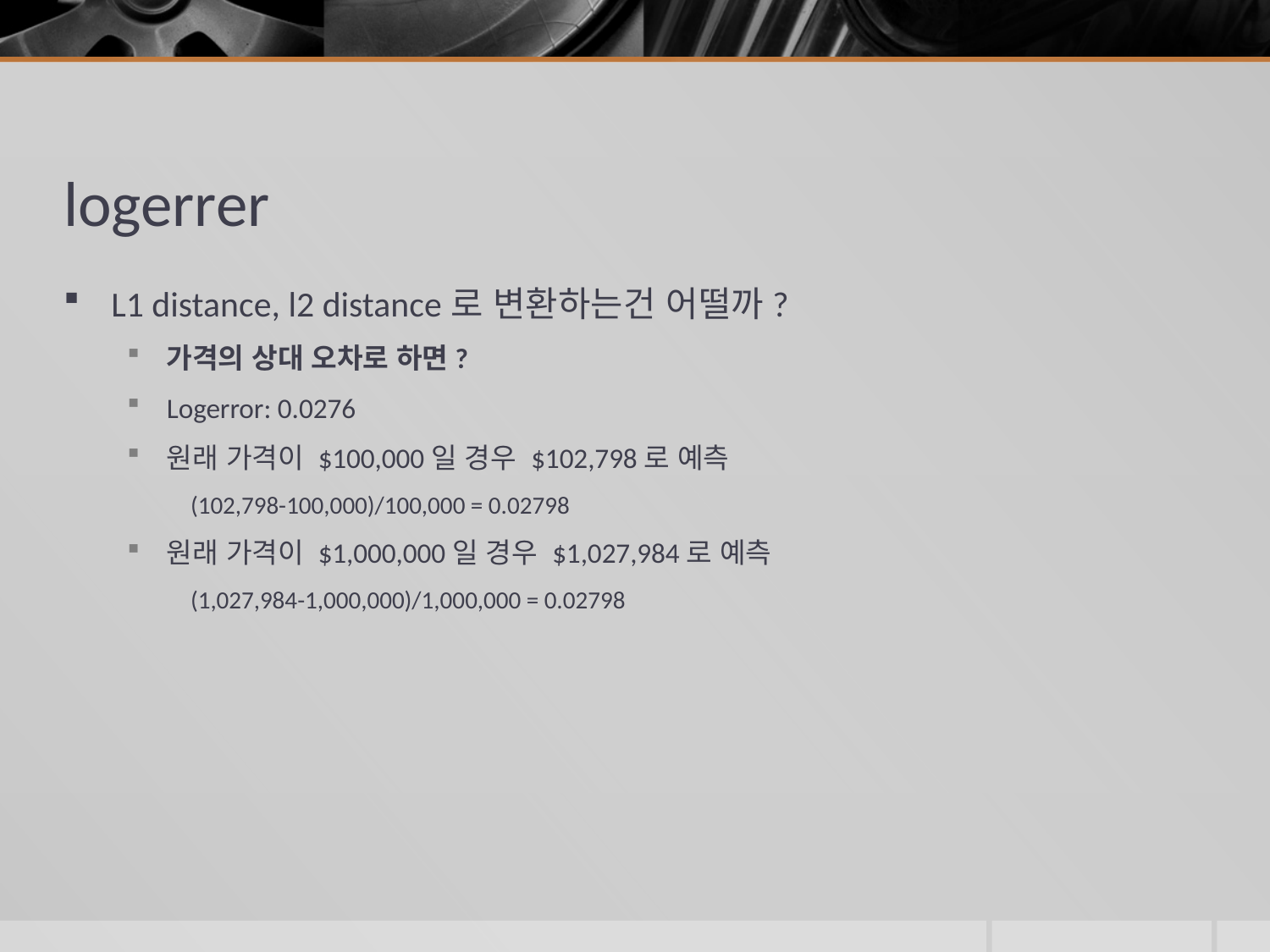

# logerrer
L1 distance, l2 distance로 변환하는건 어떨까?
가격의 상대 오차로 하면?
Logerror: 0.0276
원래 가격이 $100,000일 경우 $102,798로 예측
(102,798-100,000)/100,000 = 0.02798
원래 가격이 $1,000,000일 경우 $1,027,984로 예측
(1,027,984-1,000,000)/1,000,000 = 0.02798